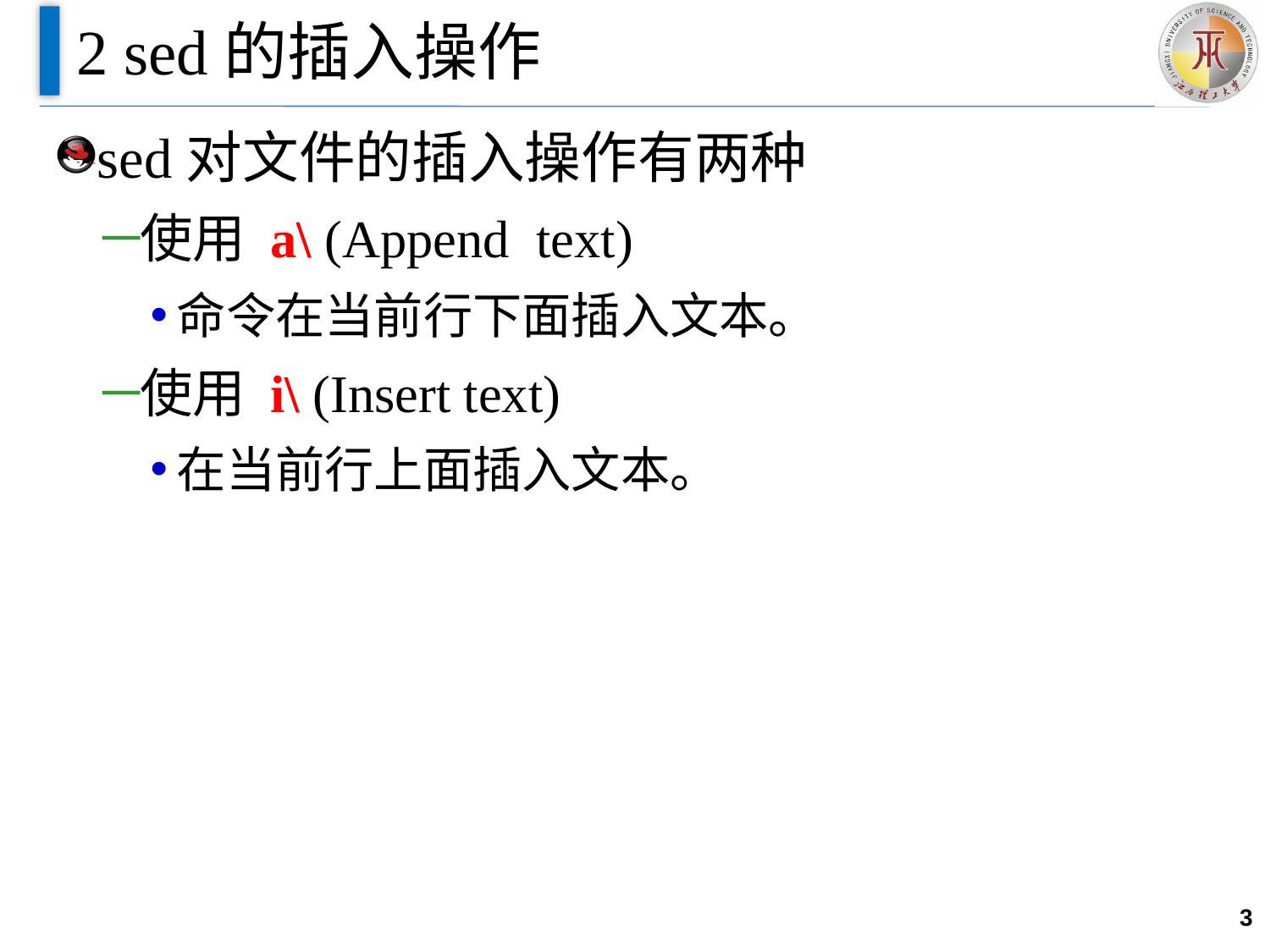

# 2 sed的插入操作
sed对文件的插入操作有两种
使用 a\ (Append  text)
命令在当前行下面插入文本。
使用 i\ (Insert text)
在当前行上面插入文本。
3